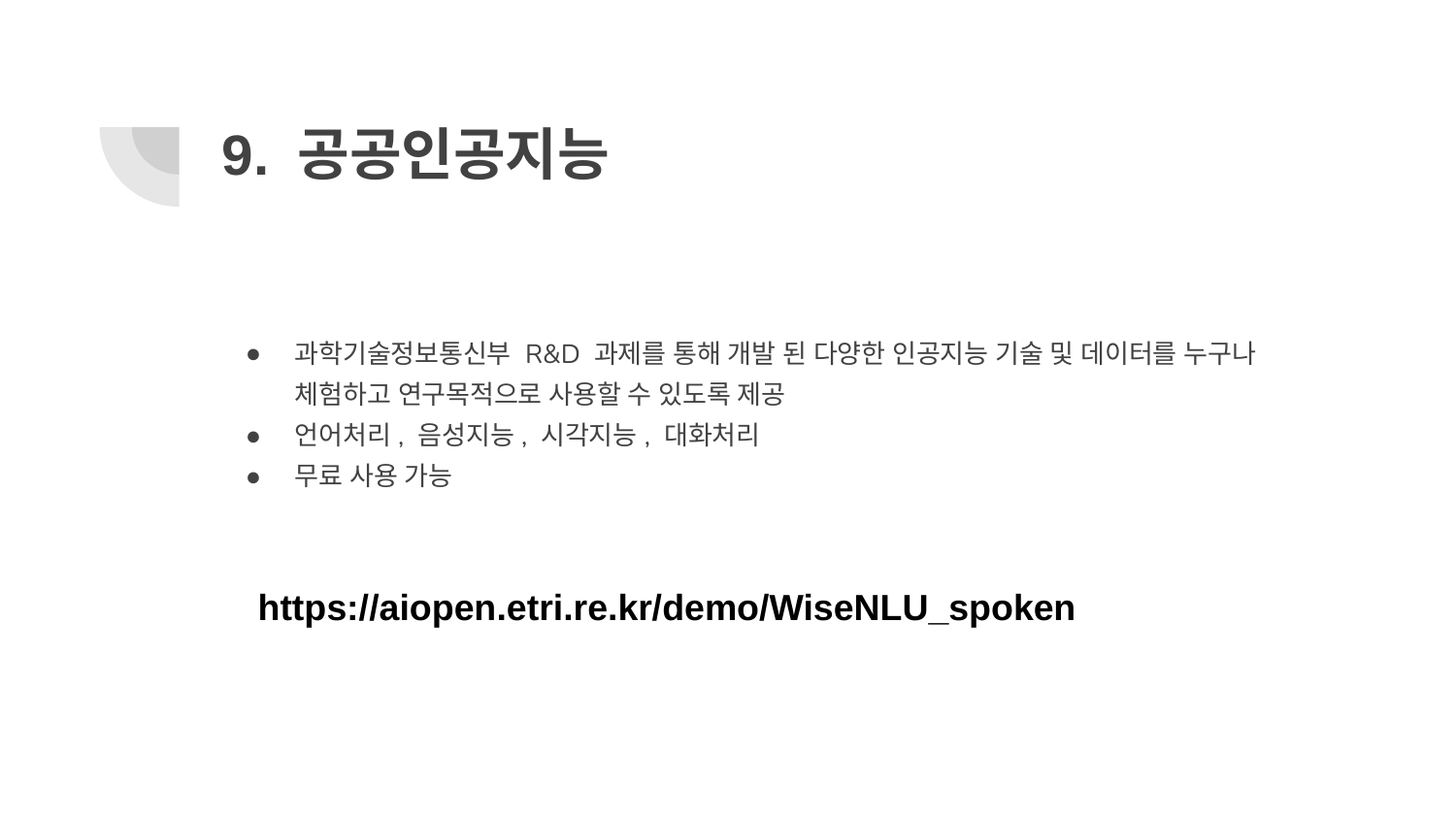

# 9. 공공인공지능
과학기술정보통신부 R&D 과제를 통해 개발 된 다양한 인공지능 기술 및 데이터를 누구나 체험하고 연구목적으로 사용할 수 있도록 제공
언어처리, 음성지능, 시각지능, 대화처리
무료 사용 가능
https://aiopen.etri.re.kr/demo/WiseNLU_spoken